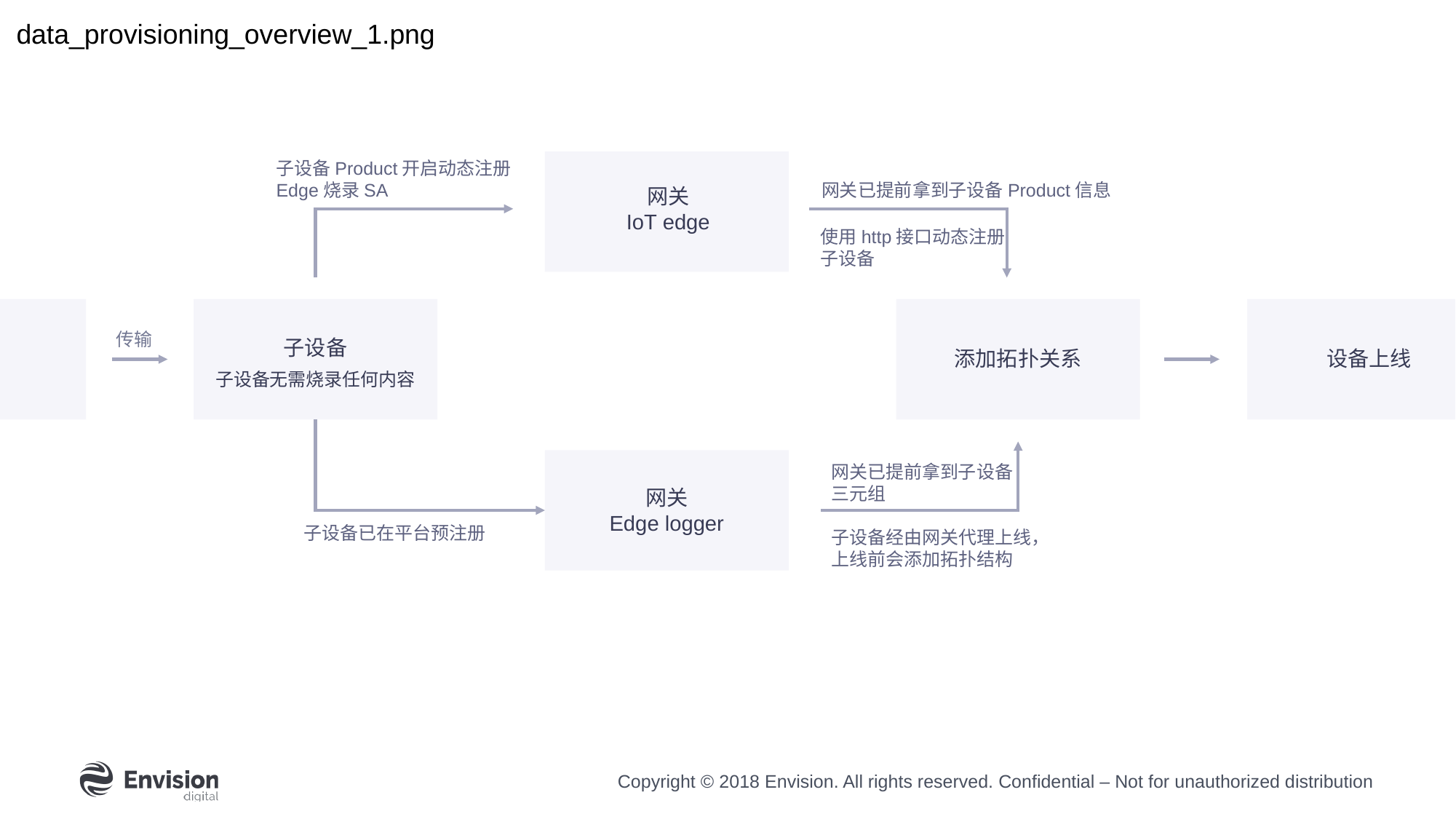

data_provisioning_overview_1.png
子设备Product开启动态注册
Edge烧录SA

网关已提前拿到子设备Product信息
网关
IoT edge
使用http接口动态注册
子设备

传输
子设备
数据
添加拓扑关系
设备上线
上报数据
子设备无需烧录任何内容

网关已提前拿到子设备
三元组
网关
Edge logger
子设备已在平台预注册
子设备经由网关代理上线，
上线前会添加拓扑结构